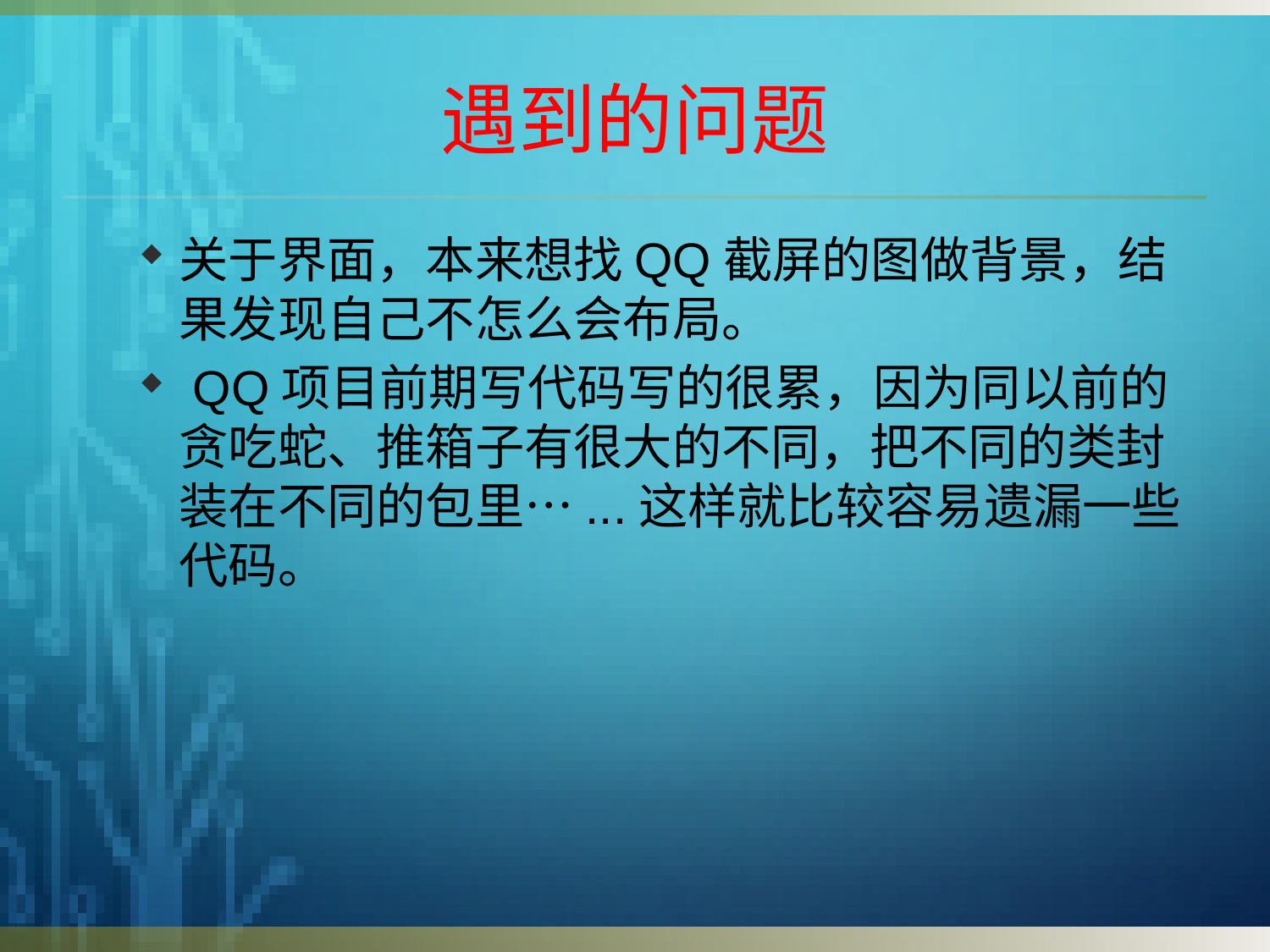

# 遇到的问题
关于界面，本来想找QQ截屏的图做背景，结果发现自己不怎么会布局。
 QQ项目前期写代码写的很累，因为同以前的贪吃蛇、推箱子有很大的不同，把不同的类封装在不同的包里…...这样就比较容易遗漏一些代码。